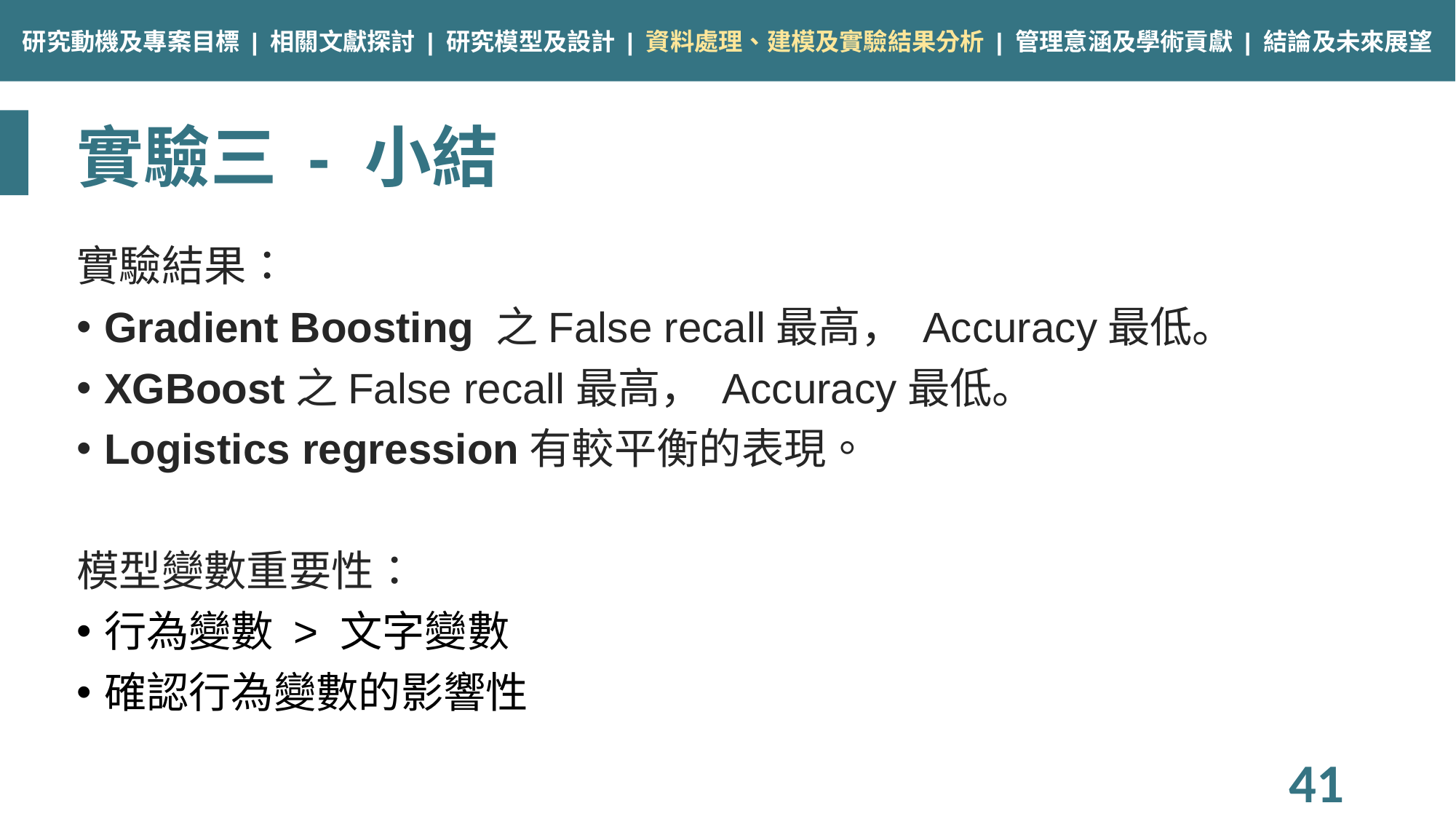

研究動機及專案目標 | 相關文獻探討 | 研究模型及設計 | 資料處理、建模及實驗結果分析 | 管理意涵及學術貢獻 | 結論及未來展望
# 實驗三 - 小結
實驗結果：
Gradient Boosting 之False recall最高， Accuracy最低。
XGBoost之False recall最高， Accuracy最低。
Logistics regression有較平衡的表現。

模型變數重要性：
行為變數 > 文字變數
確認行為變數的影響性
41